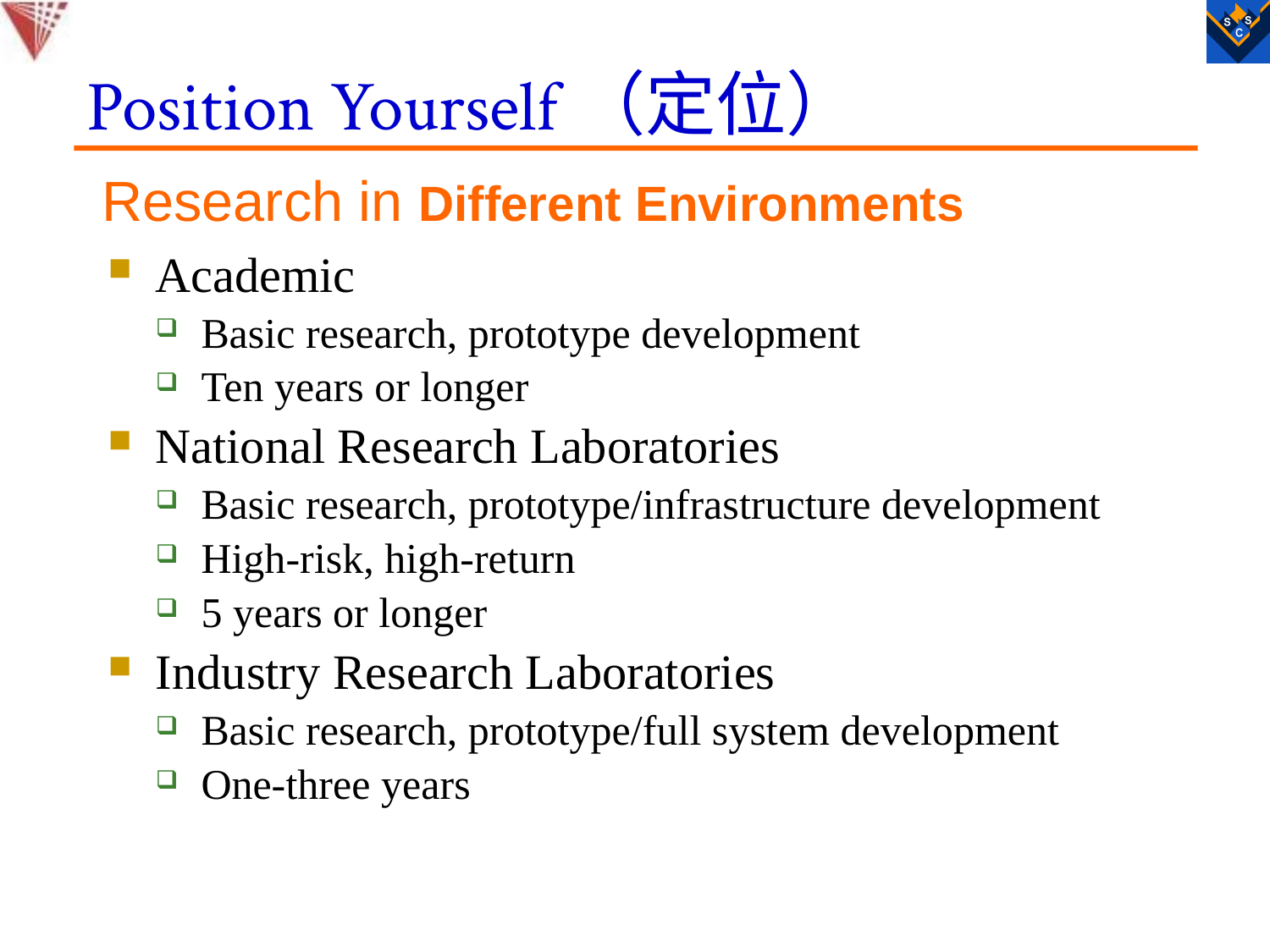

# Position Yourself（定位）

Research in Different Environments
Academic
Basic research, prototype development
Ten years or longer
National Research Laboratories
Basic research, prototype/infrastructure development
High-risk, high-return
5 years or longer
Industry Research Laboratories
Basic research, prototype/full system development
One-three years